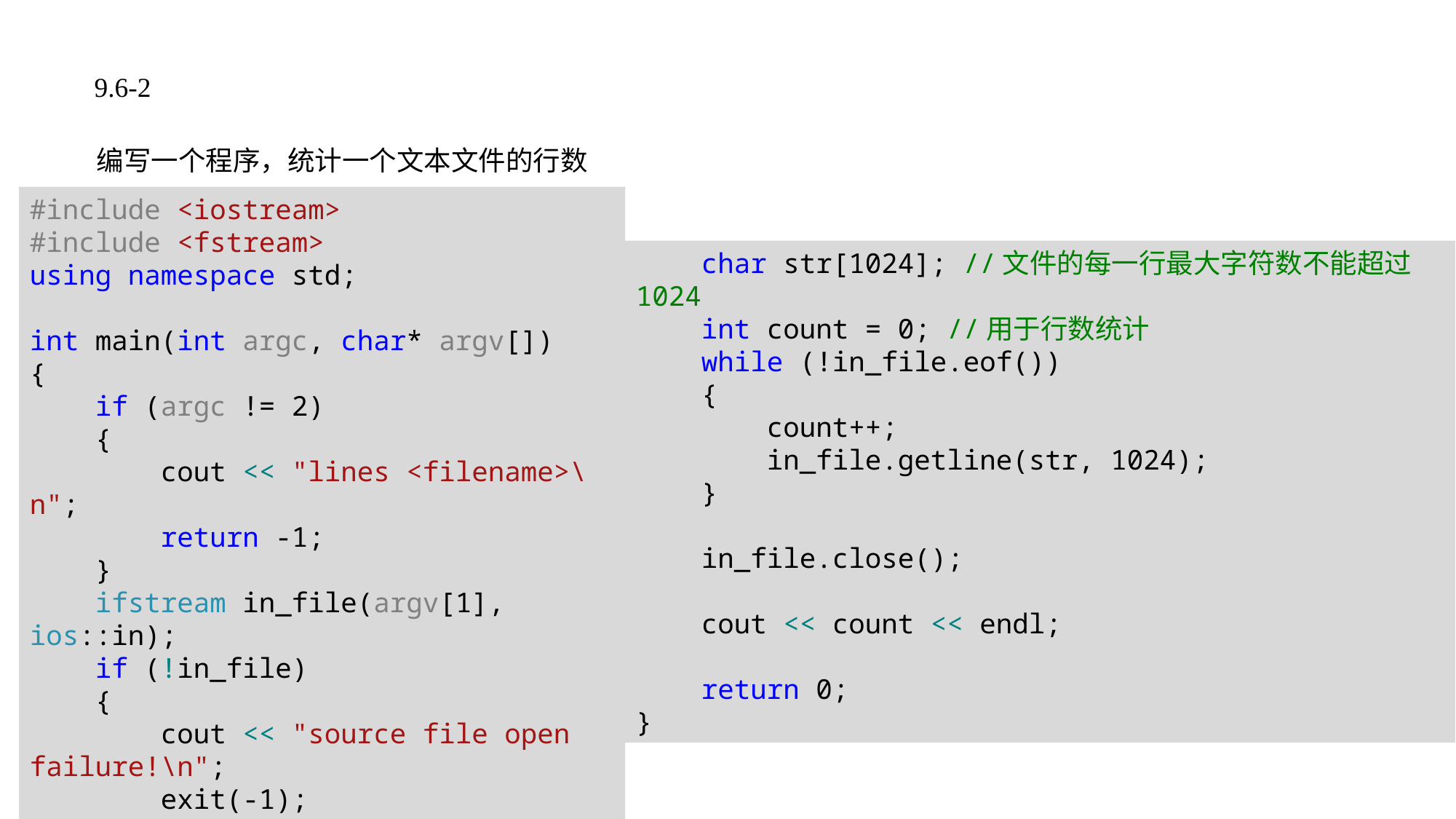

9.6-2
编写一个程序，统计一个文本文件的行数
#include <iostream>
#include <fstream>
using namespace std;

int main(int argc, char* argv[])
{
    if (argc != 2)
    {
        cout << "lines <filename>\n";
        return -1;
    }
    ifstream in_file(argv[1], ios::in);
    if (!in_file)
    {
        cout << "source file open failure!\n";
        exit(-1);
    }
    char str[1024]; //文件的每一行最大字符数不能超过1024
    int count = 0; //用于行数统计
    while (!in_file.eof())
    {
        count++;
        in_file.getline(str, 1024);
    }

    in_file.close();

    cout << count << endl;

    return 0;
}